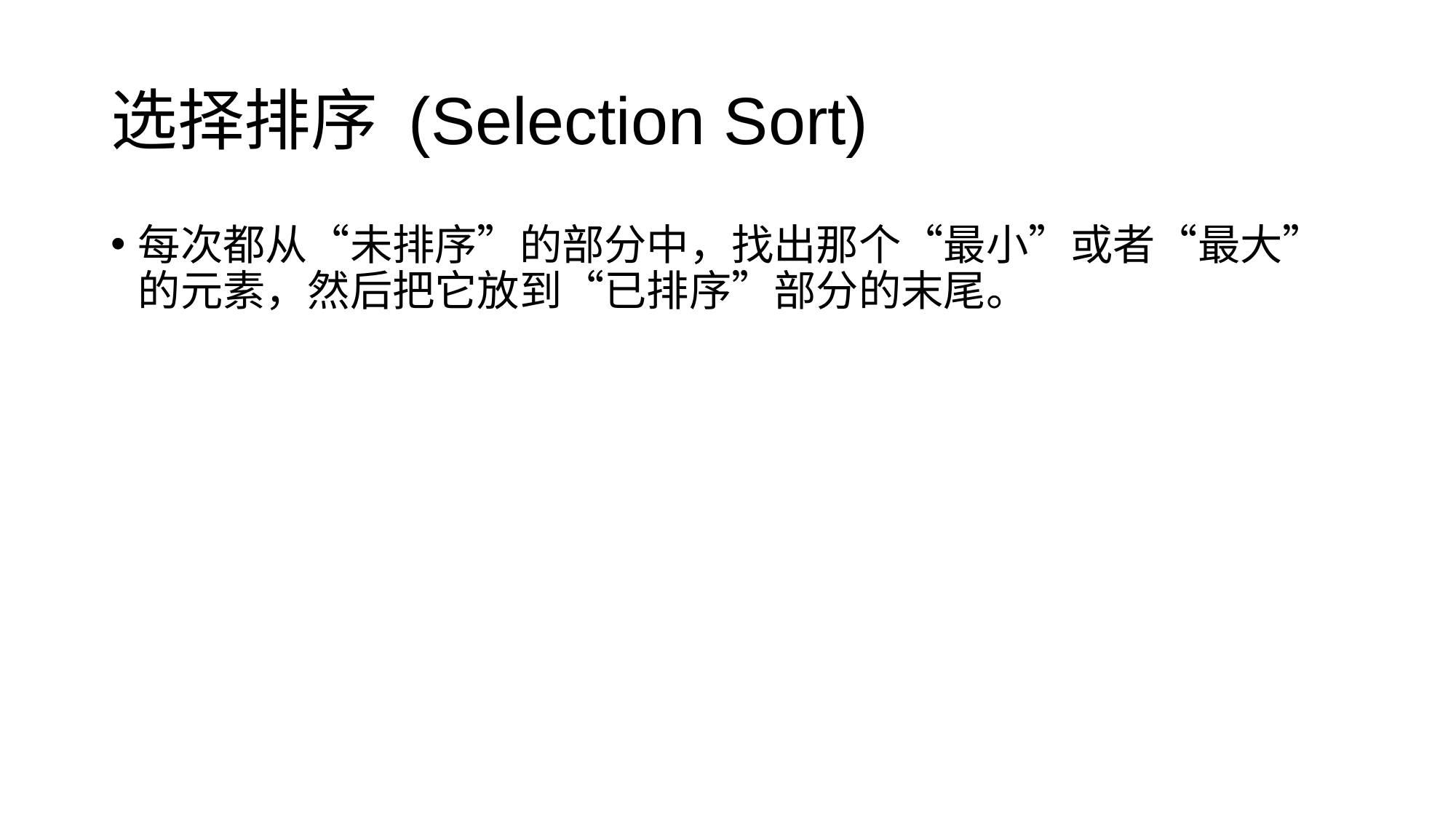

# 选择排序 (Selection Sort)
每次都从“未排序”的部分中，找出那个“最小”或者“最大”的元素，然后把它放到“已排序”部分的末尾。